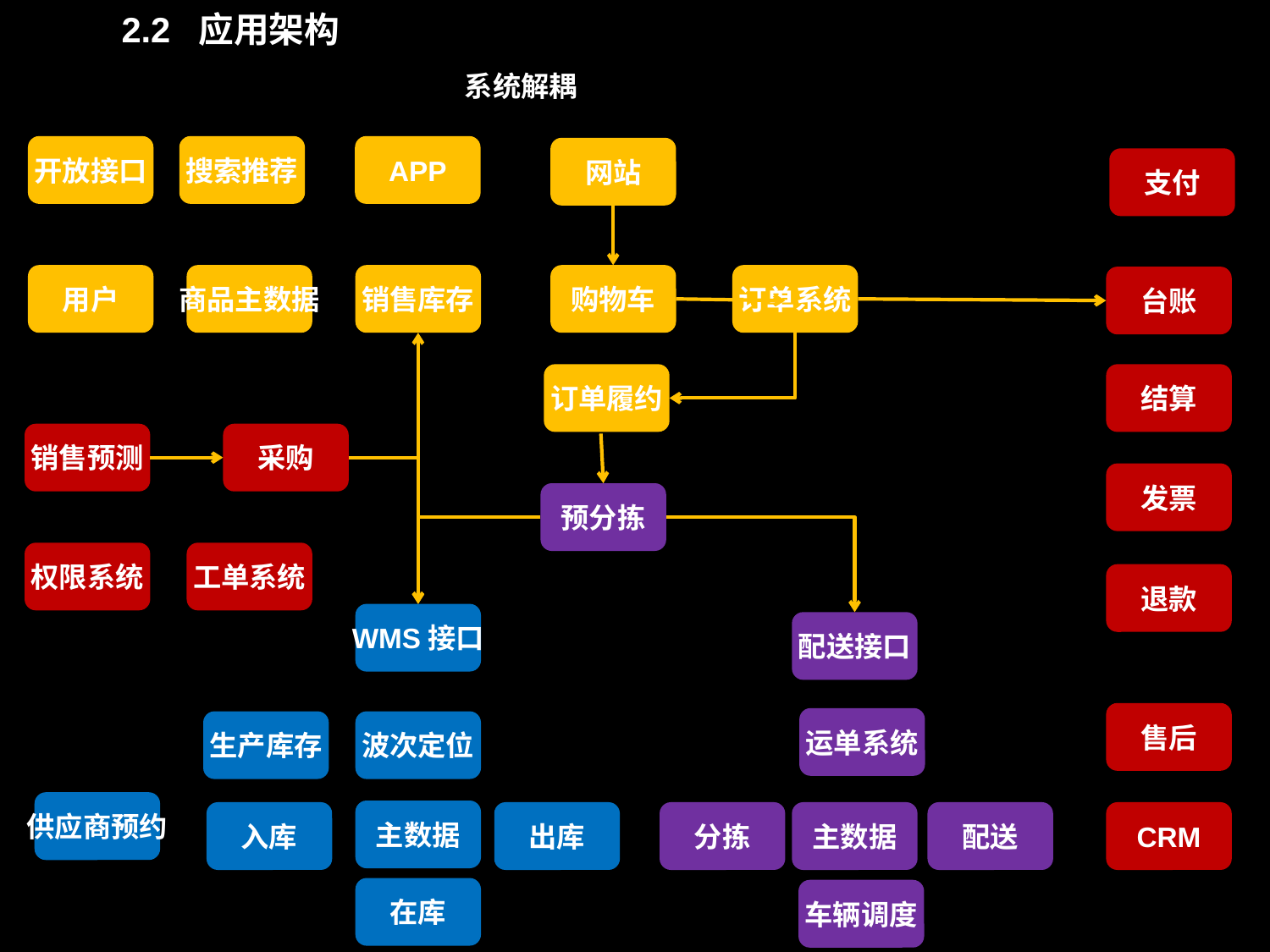

2.2  应用架构
                                     系统解耦
开放接口
搜索推荐
APP
网站
支付
用户
商品主数据
销售库存
购物车
订单系统
台账
订单履约
结算
销售预测
采购
发票
预分拣
权限系统
工单系统
退款
WMS接口
配送接口
售后
运单系统
生产库存
波次定位
供应商预约
主数据
入库
出库
分拣
主数据
配送
CRM
在库
车辆调度
17